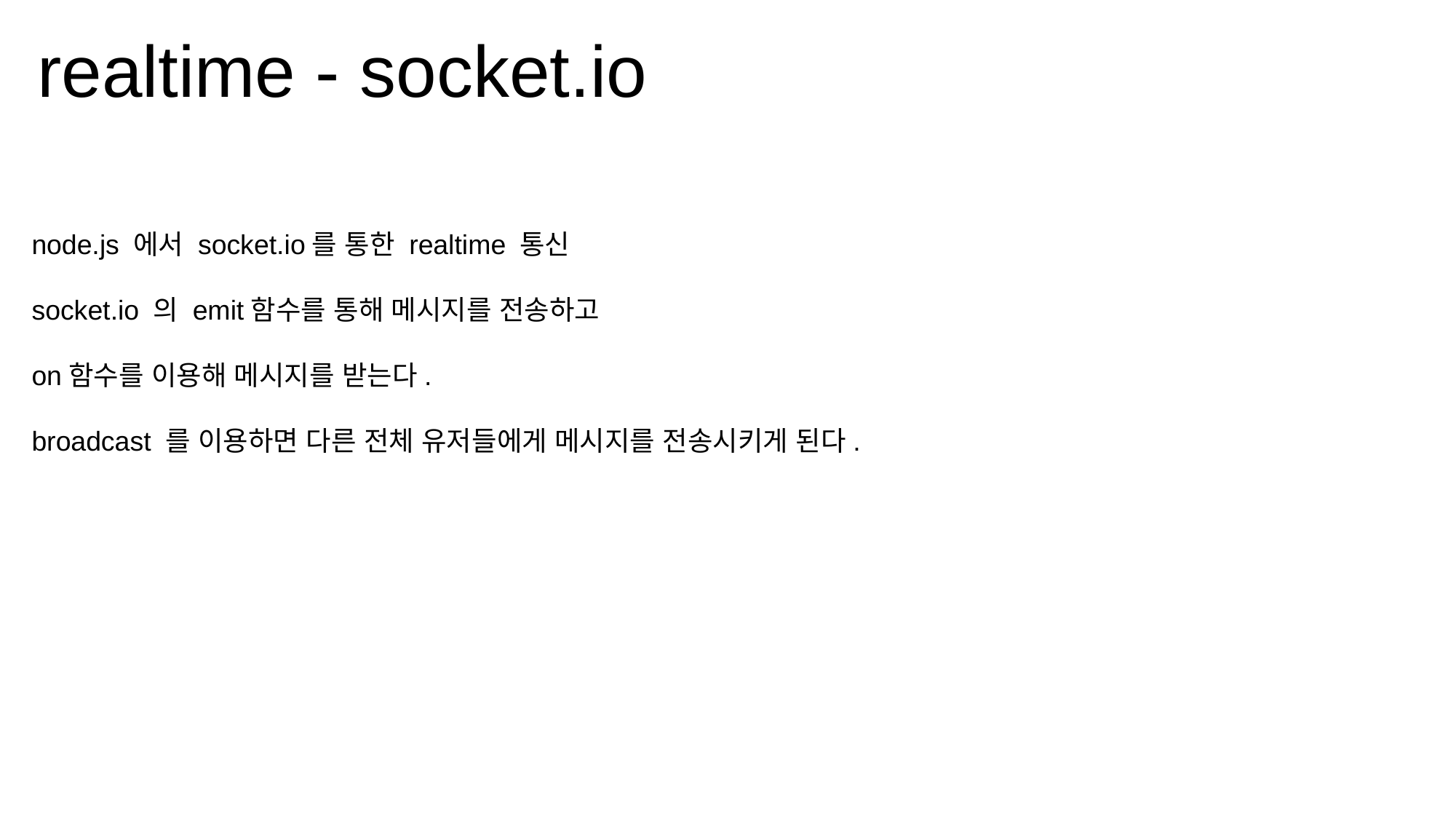

realtime - socket.io
node.js 에서 socket.io를 통한 realtime 통신

socket.io 의 emit함수를 통해 메시지를 전송하고

on함수를 이용해 메시지를 받는다.

broadcast 를 이용하면 다른 전체 유저들에게 메시지를 전송시키게 된다.